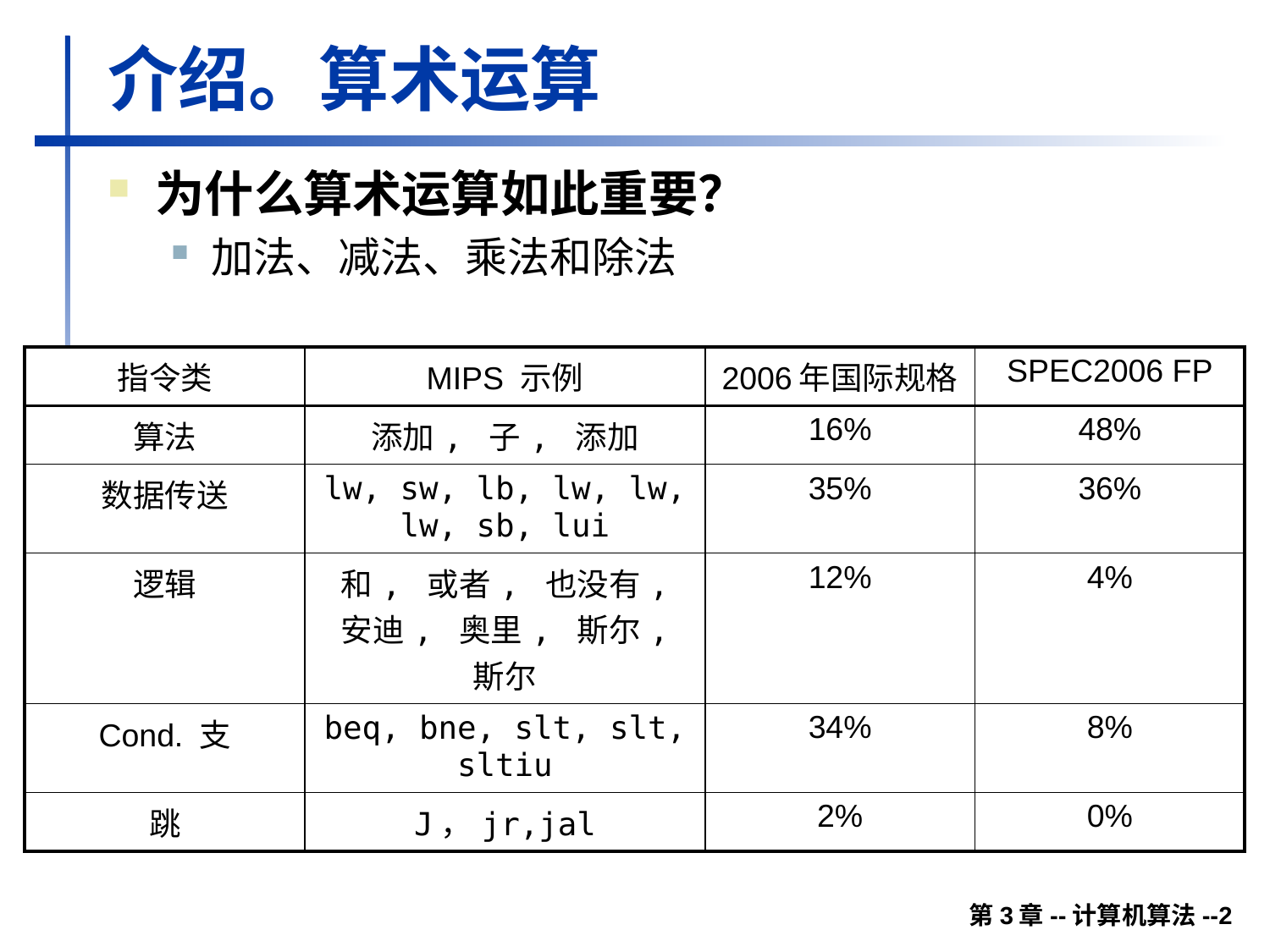

# 介绍。算术运算
为什么算术运算如此重要？
加法、减法、乘法和除法
| 指令类 | MIPS 示例 | 2006年国际规格 | SPEC2006 FP |
| --- | --- | --- | --- |
| 算法 | 添加, 子, 添加 | 16% | 48% |
| 数据传送 | lw, sw, lb, lw, lw, lw, sb, lui | 35% | 36% |
| 逻辑 | 和, 或者, 也没有, 安迪, 奥里, 斯尔, 斯尔 | 12% | 4% |
| Cond. 支 | beq, bne, slt, slt, sltiu | 34% | 8% |
| 跳 | J，jr,jal | 2% | 0% |
第3章--计算机算法--2